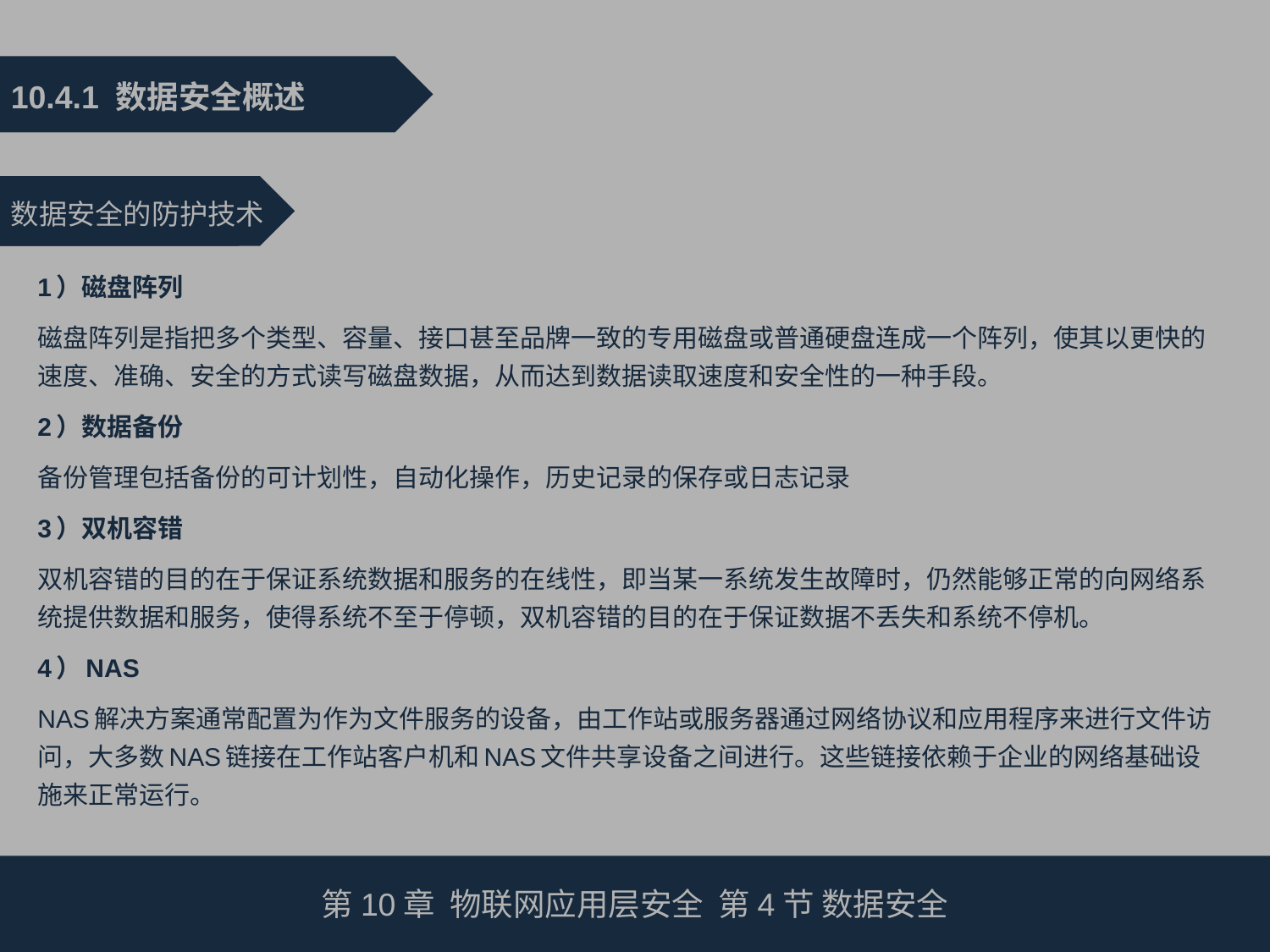

10.4.1 数据安全概述

数据安全的防护技术
1）磁盘阵列
磁盘阵列是指把多个类型、容量、接口甚至品牌一致的专用磁盘或普通硬盘连成一个阵列，使其以更快的速度、准确、安全的方式读写磁盘数据，从而达到数据读取速度和安全性的一种手段。
2）数据备份
备份管理包括备份的可计划性，自动化操作，历史记录的保存或日志记录
3）双机容错
双机容错的目的在于保证系统数据和服务的在线性，即当某一系统发生故障时，仍然能够正常的向网络系统提供数据和服务，使得系统不至于停顿，双机容错的目的在于保证数据不丢失和系统不停机。
4）NAS
NAS解决方案通常配置为作为文件服务的设备，由工作站或服务器通过网络协议和应用程序来进行文件访问，大多数NAS链接在工作站客户机和NAS文件共享设备之间进行。这些链接依赖于企业的网络基础设施来正常运行。